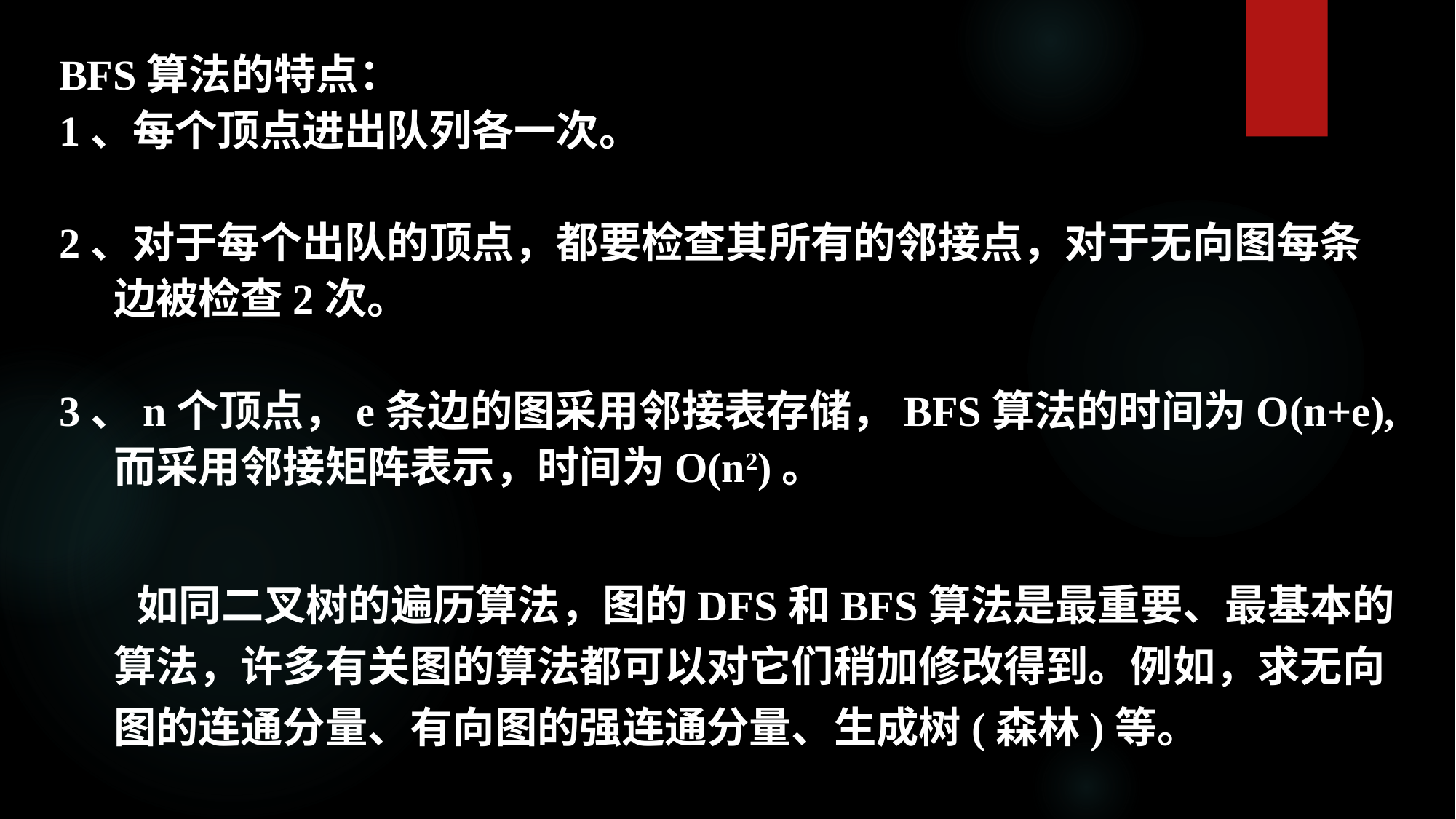

BFS算法的特点：
1、每个顶点进出队列各一次。

2、对于每个出队的顶点，都要检查其所有的邻接点，对于无向图每条边被检查2次。

3、n个顶点，e条边的图采用邻接表存储，BFS算法的时间为O(n+e),而采用邻接矩阵表示，时间为O(n2)。

       如同二叉树的遍历算法，图的DFS和BFS算法是最重要、最基本的算法，许多有关图的算法都可以对它们稍加修改得到。例如，求无向图的连通分量、有向图的强连通分量、生成树(森林)等。